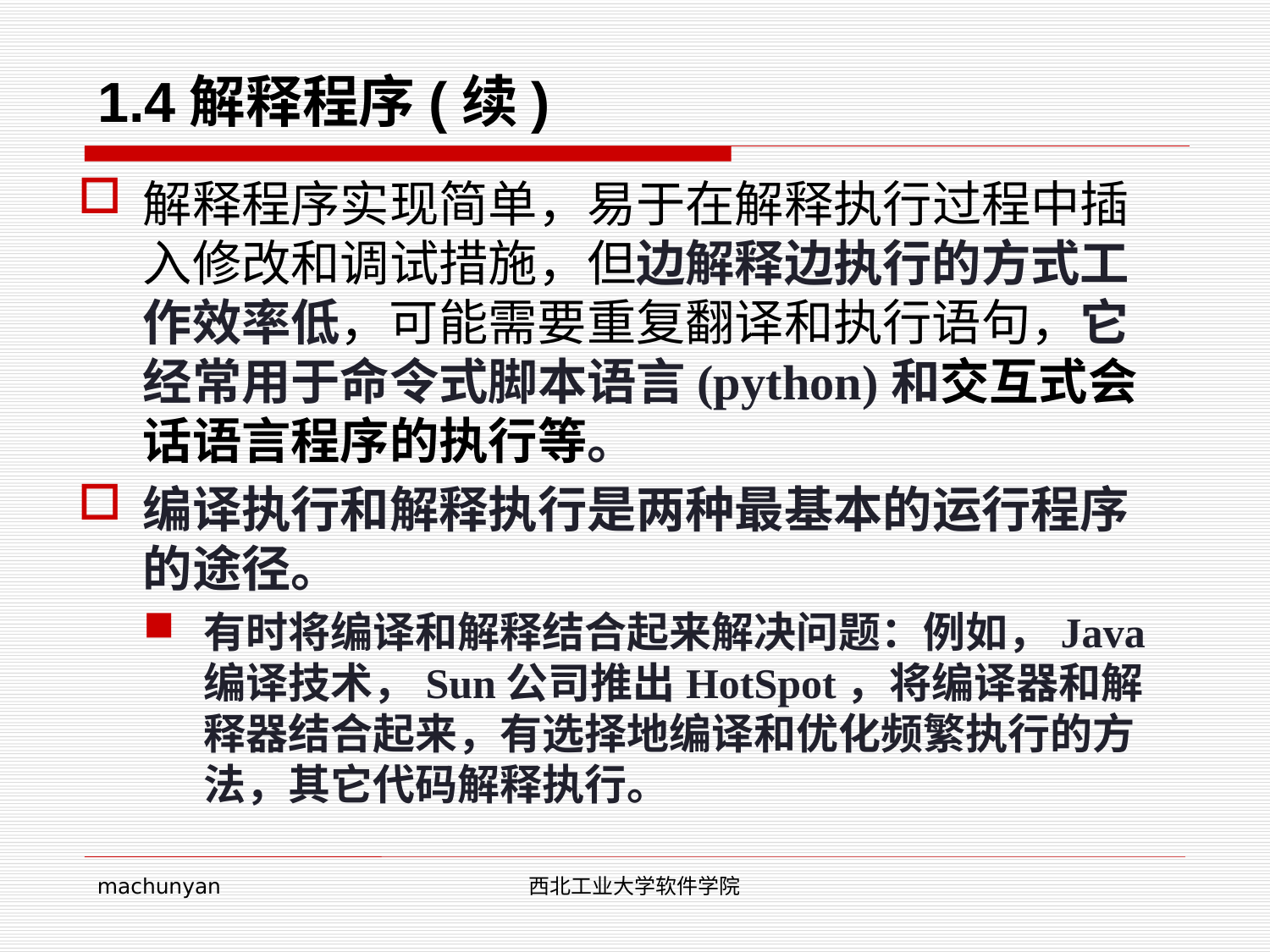

# 1.4解释程序(续)

解释程序实现简单，易于在解释执行过程中插入修改和调试措施，但边解释边执行的方式工作效率低，可能需要重复翻译和执行语句，它经常用于命令式脚本语言(python)和交互式会话语言程序的执行等。
编译执行和解释执行是两种最基本的运行程序的途径。
有时将编译和解释结合起来解决问题：例如，Java编译技术，Sun公司推出HotSpot，将编译器和解释器结合起来，有选择地编译和优化频繁执行的方法，其它代码解释执行。
machunyan
西北工业大学软件学院
46